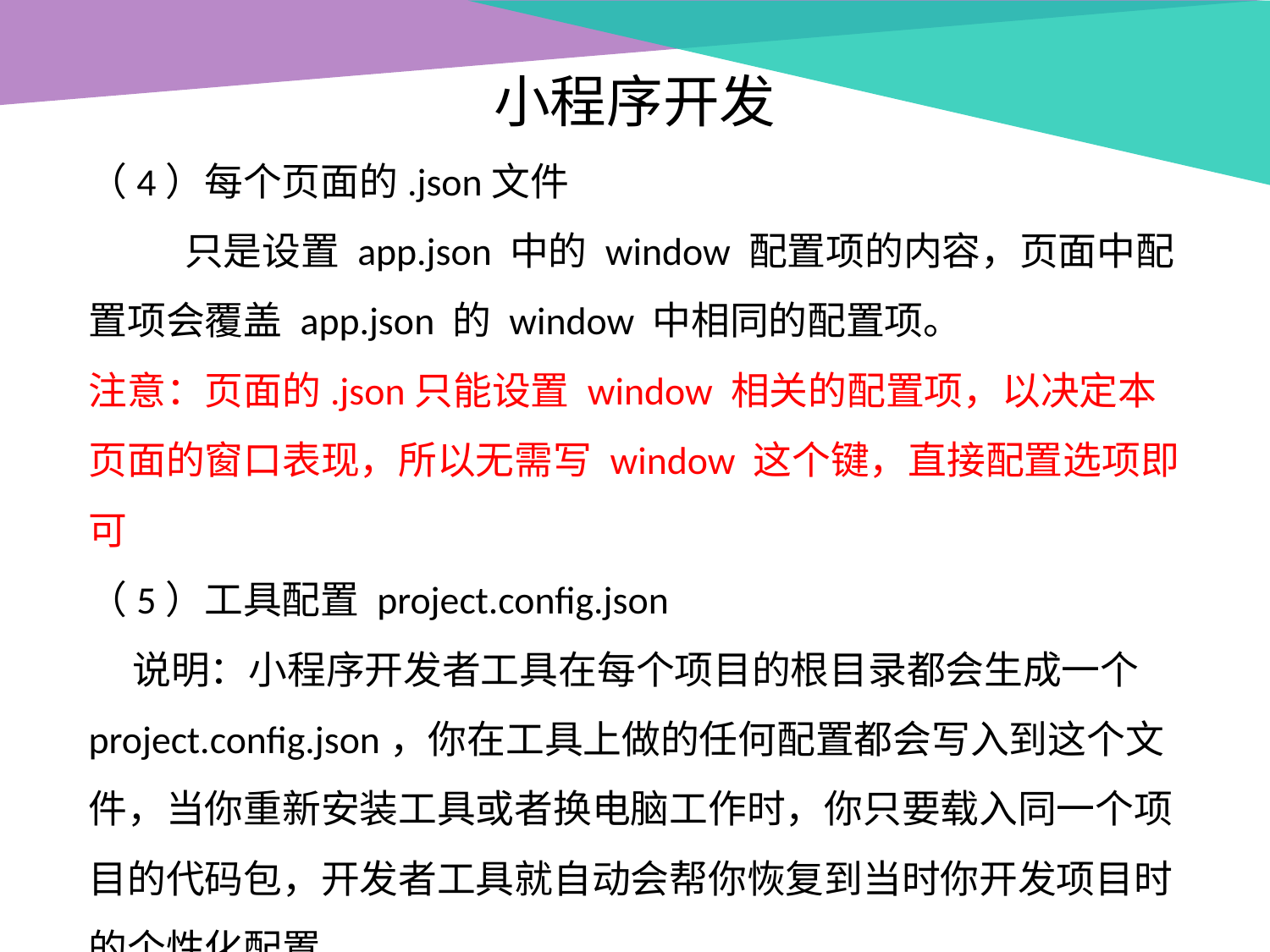

小程序开发
（4）每个页面的.json文件
          只是设置 app.json 中的 window 配置项的内容，页面中配置项会覆盖 app.json 的 window 中相同的配置项。
注意：页面的.json只能设置 window 相关的配置项，以决定本页面的窗口表现，所以无需写 window 这个键，直接配置选项即可
（5）工具配置 project.config.json
    说明：小程序开发者工具在每个项目的根目录都会生成一个 project.config.json，你在工具上做的任何配置都会写入到这个文件，当你重新安装工具或者换电脑工作时，你只要载入同一个项目的代码包，开发者工具就自动会帮你恢复到当时你开发项目时的个性化配置